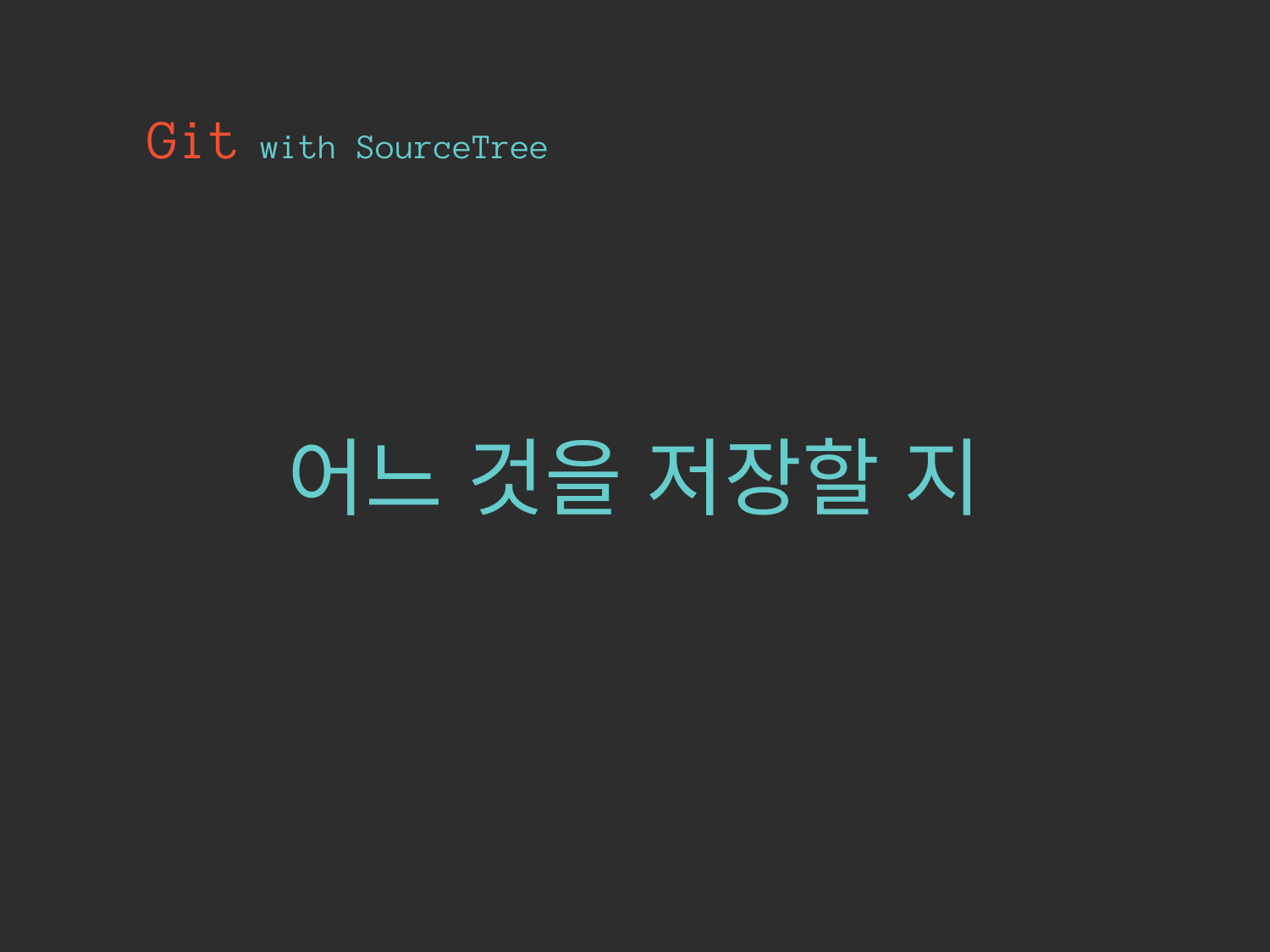

Git with SourceTree
어느 것을 저장할 지